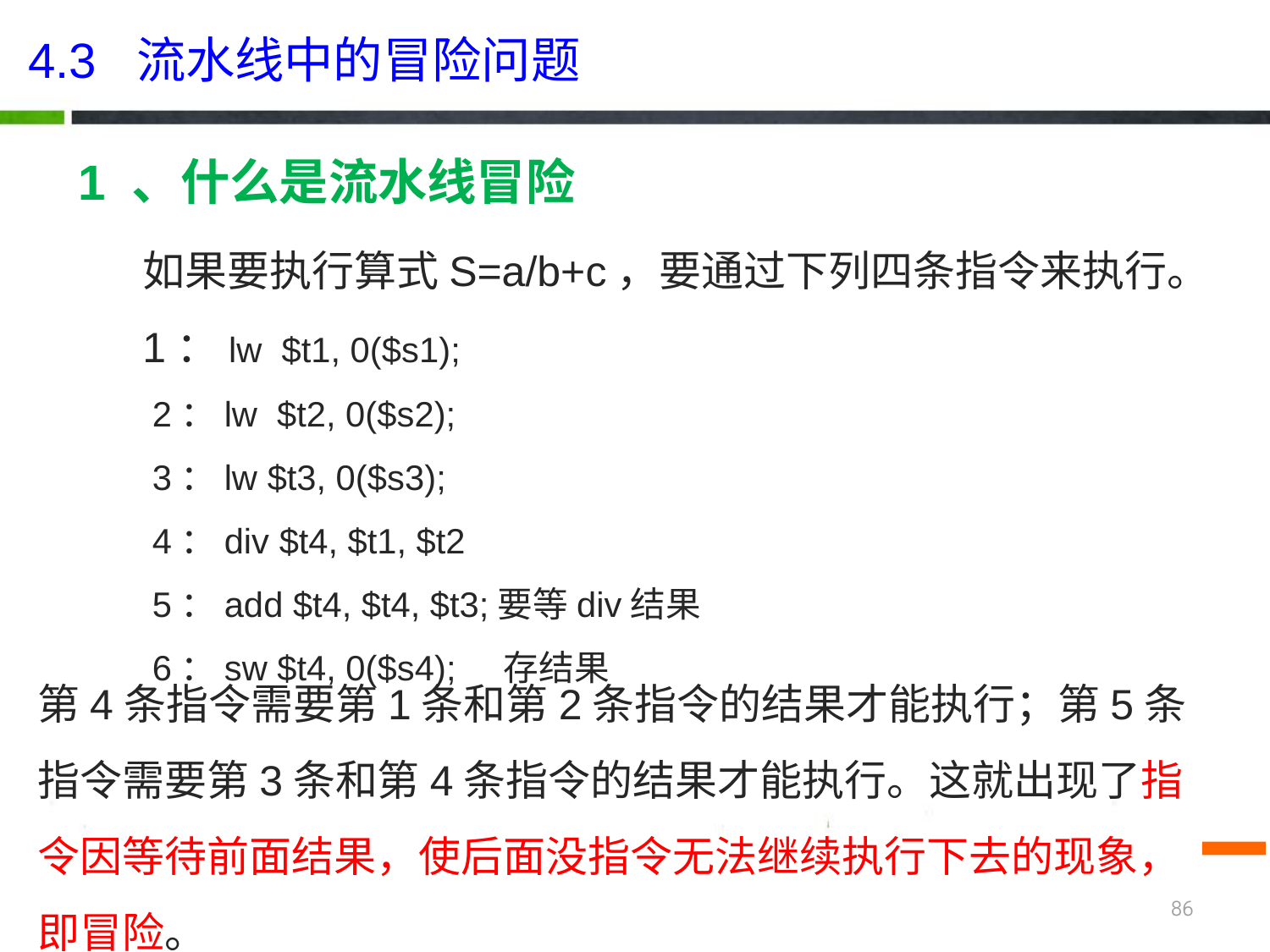

4.3  流水线中的冒险问题
1 、什么是流水线冒险
如果要执行算式S=a/b+c，要通过下列四条指令来执行。
1：lw  $t1, 0($s1);
 2：lw  $t2, 0($s2);
 3：lw $t3, 0($s3);
 4：div $t4, $t1, $t2
 5：add $t4, $t4, $t3;要等div结果
 6：sw $t4, 0($s4);    存结果
第4条指令需要第1条和第2条指令的结果才能执行；第5条指令需要第3条和第4条指令的结果才能执行。这就出现了指令因等待前面结果，使后面没指令无法继续执行下去的现象，即冒险。
86